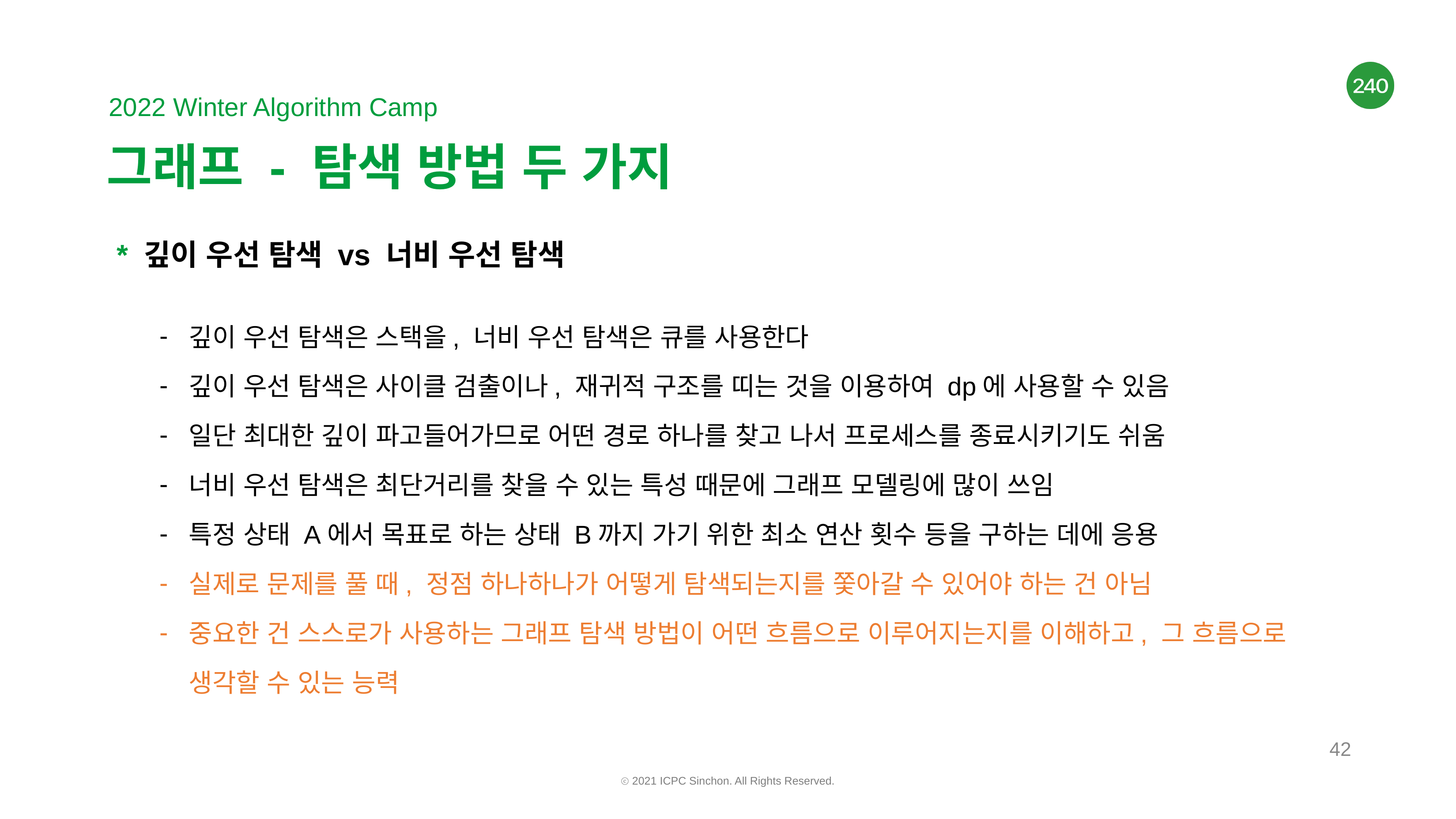

# 그래프 - 탐색 방법 두 가지
* 깊이 우선 탐색 vs 너비 우선 탐색
깊이 우선 탐색은 스택을, 너비 우선 탐색은 큐를 사용한다
깊이 우선 탐색은 사이클 검출이나, 재귀적 구조를 띠는 것을 이용하여 dp에 사용할 수 있음
일단 최대한 깊이 파고들어가므로 어떤 경로 하나를 찾고 나서 프로세스를 종료시키기도 쉬움
너비 우선 탐색은 최단거리를 찾을 수 있는 특성 때문에 그래프 모델링에 많이 쓰임
특정 상태 A에서 목표로 하는 상태 B까지 가기 위한 최소 연산 횟수 등을 구하는 데에 응용
실제로 문제를 풀 때, 정점 하나하나가 어떻게 탐색되는지를 쫓아갈 수 있어야 하는 건 아님
중요한 건 스스로가 사용하는 그래프 탐색 방법이 어떤 흐름으로 이루어지는지를 이해하고, 그 흐름으로 생각할 수 있는 능력
42
ⓒ 2021 ICPC Sinchon. All Rights Reserved.